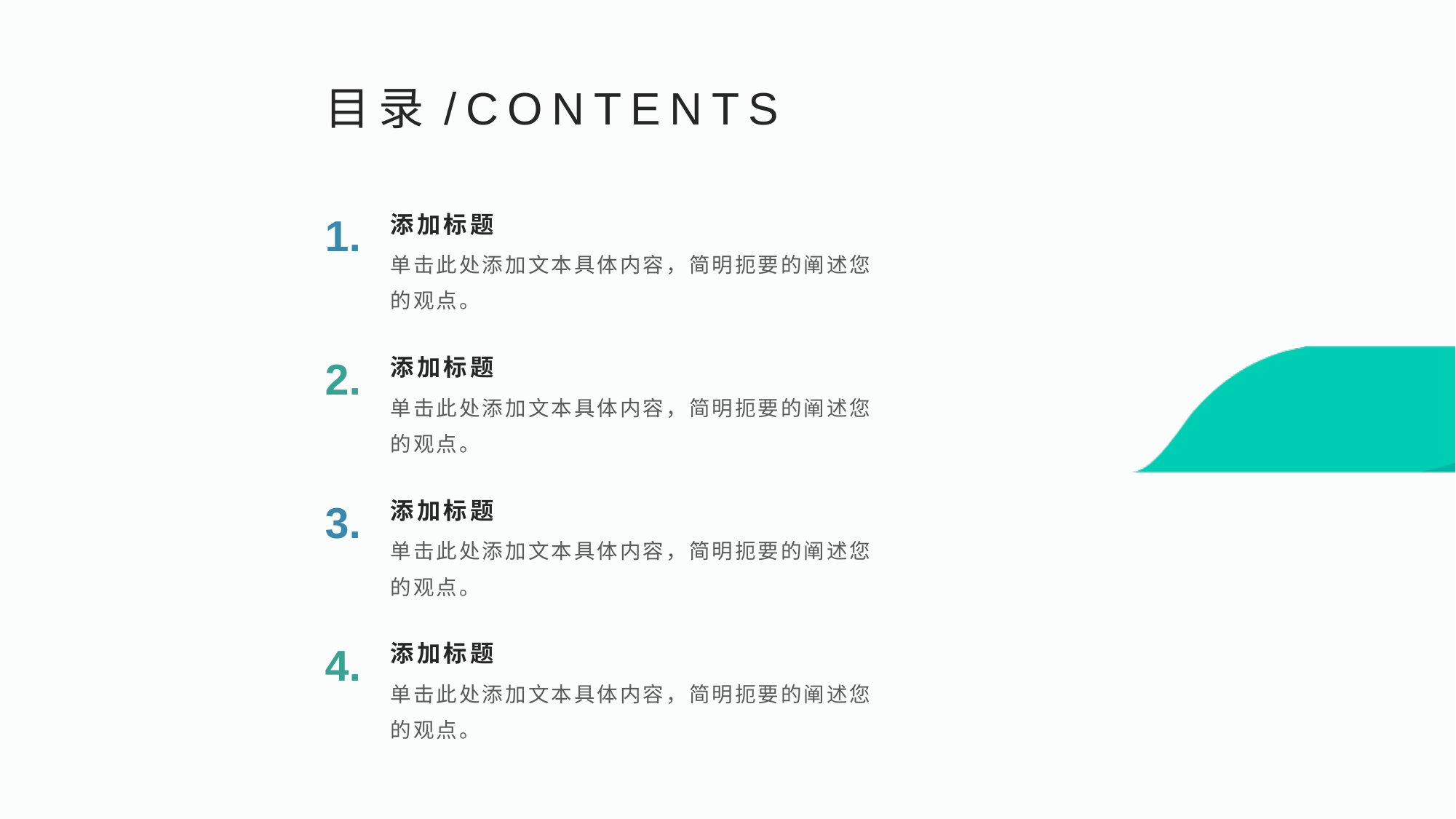

目录/CONTENTS
添加标题
1.
单击此处添加文本具体内容，简明扼要的阐述您的观点。
添加标题
2.
单击此处添加文本具体内容，简明扼要的阐述您的观点。
添加标题
3.
单击此处添加文本具体内容，简明扼要的阐述您的观点。
添加标题
4.
单击此处添加文本具体内容，简明扼要的阐述您的观点。